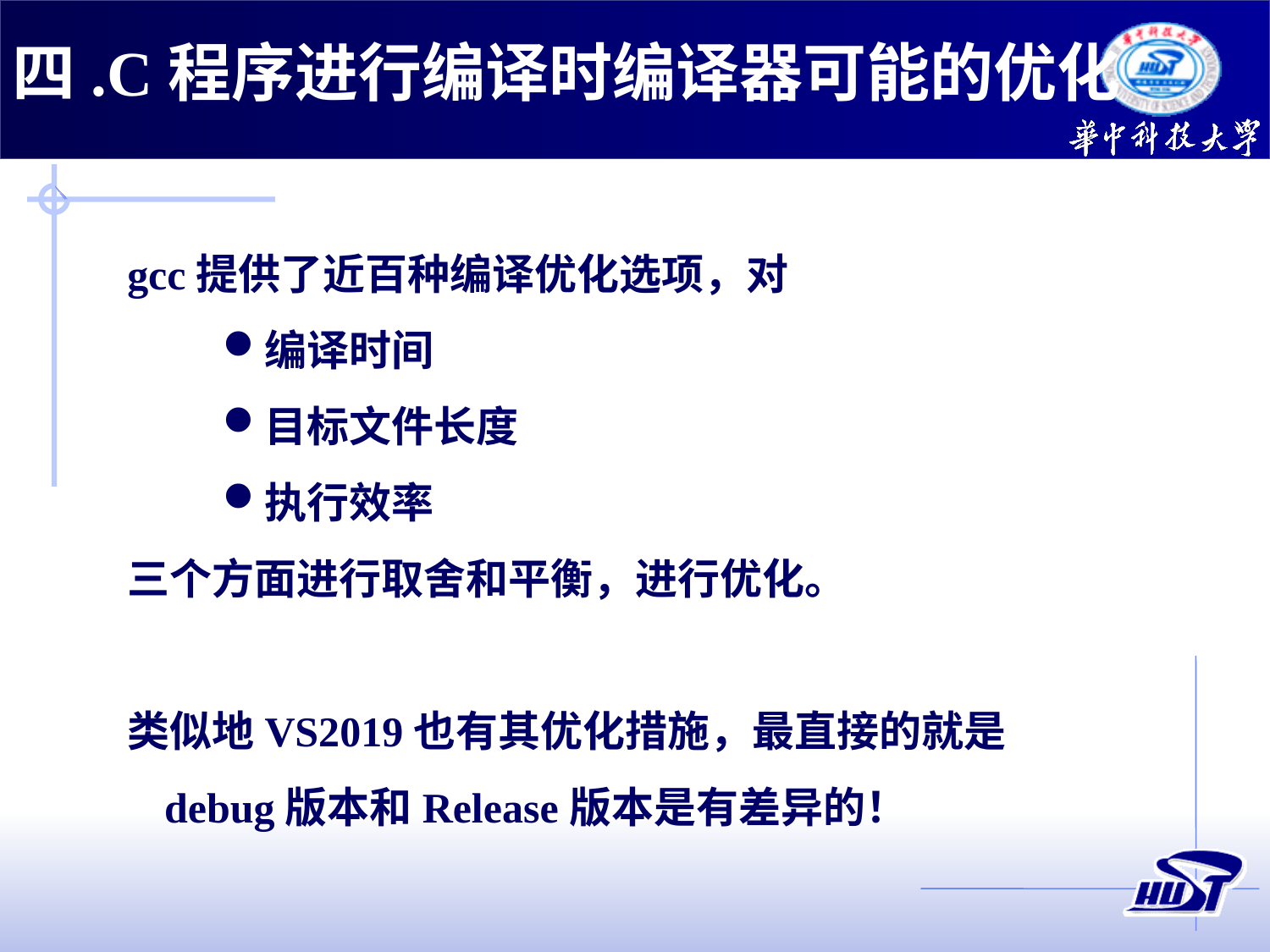

四.C程序进行编译时编译器可能的优化
gcc提供了近百种编译优化选项，对
编译时间
目标文件长度
执行效率
三个方面进行取舍和平衡，进行优化。

类似地VS2019也有其优化措施，最直接的就是debug版本和Release版本是有差异的！